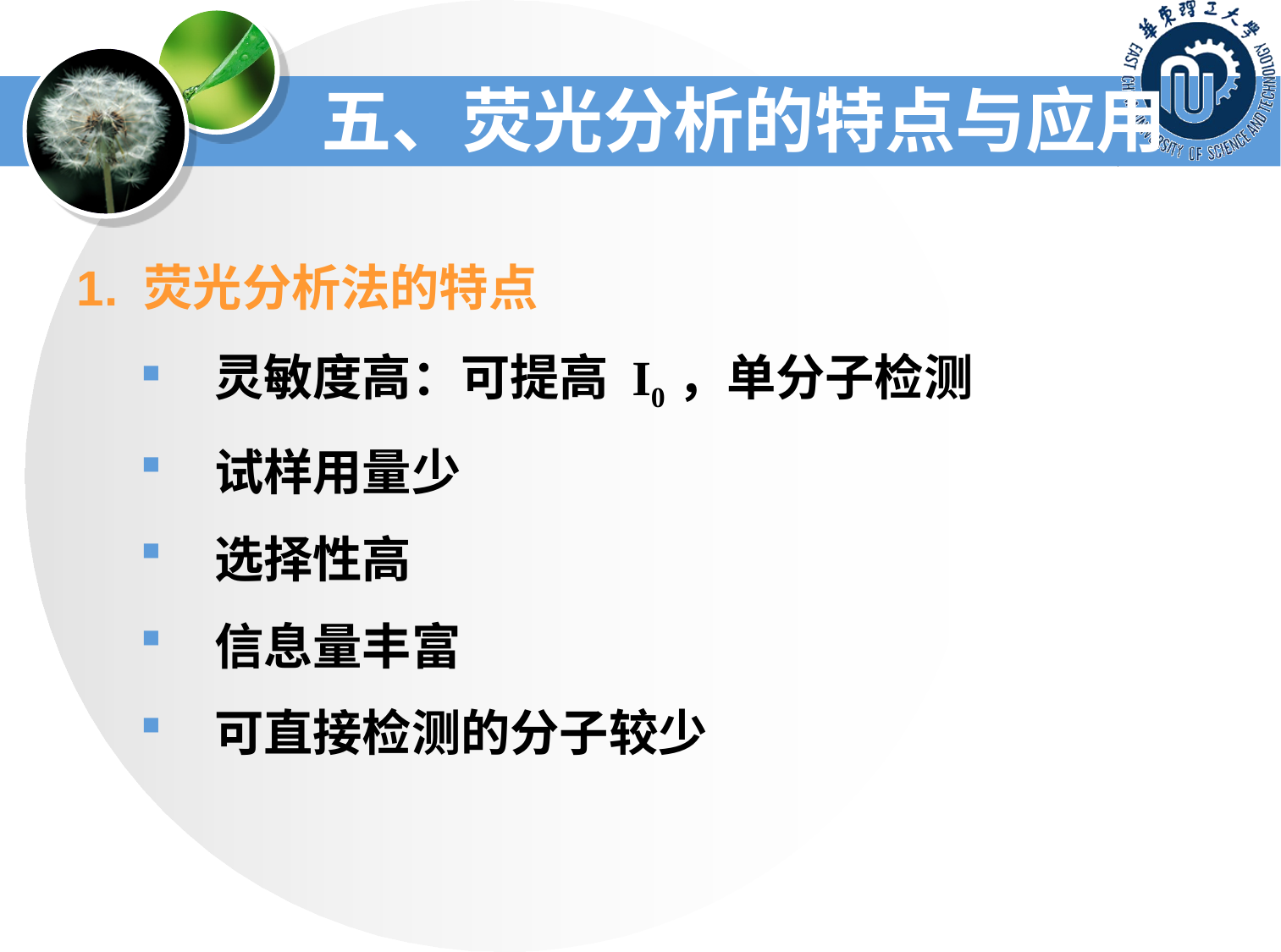

# 五、荧光分析的特点与应用
1. 荧光分析法的特点
灵敏度高：可提高 I0，单分子检测
试样用量少
选择性高
信息量丰富
可直接检测的分子较少